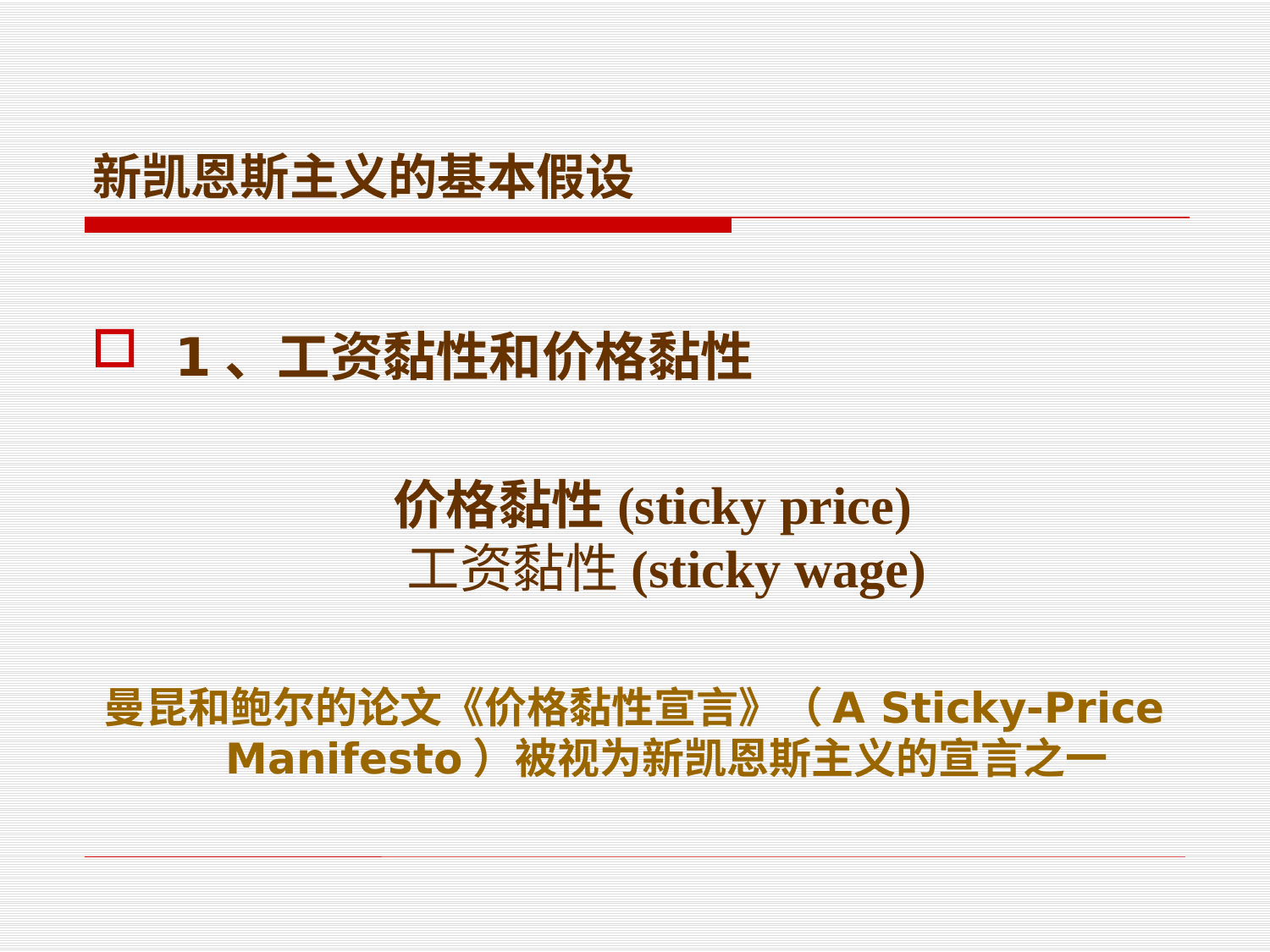

# 新凯恩斯主义的基本假设

 1、工资黏性和价格黏性

  价格黏性(sticky price)
工资黏性(sticky wage)

曼昆和鲍尔的论文《价格黏性宣言》（A Sticky-Price Manifesto）被视为新凯恩斯主义的宣言之一